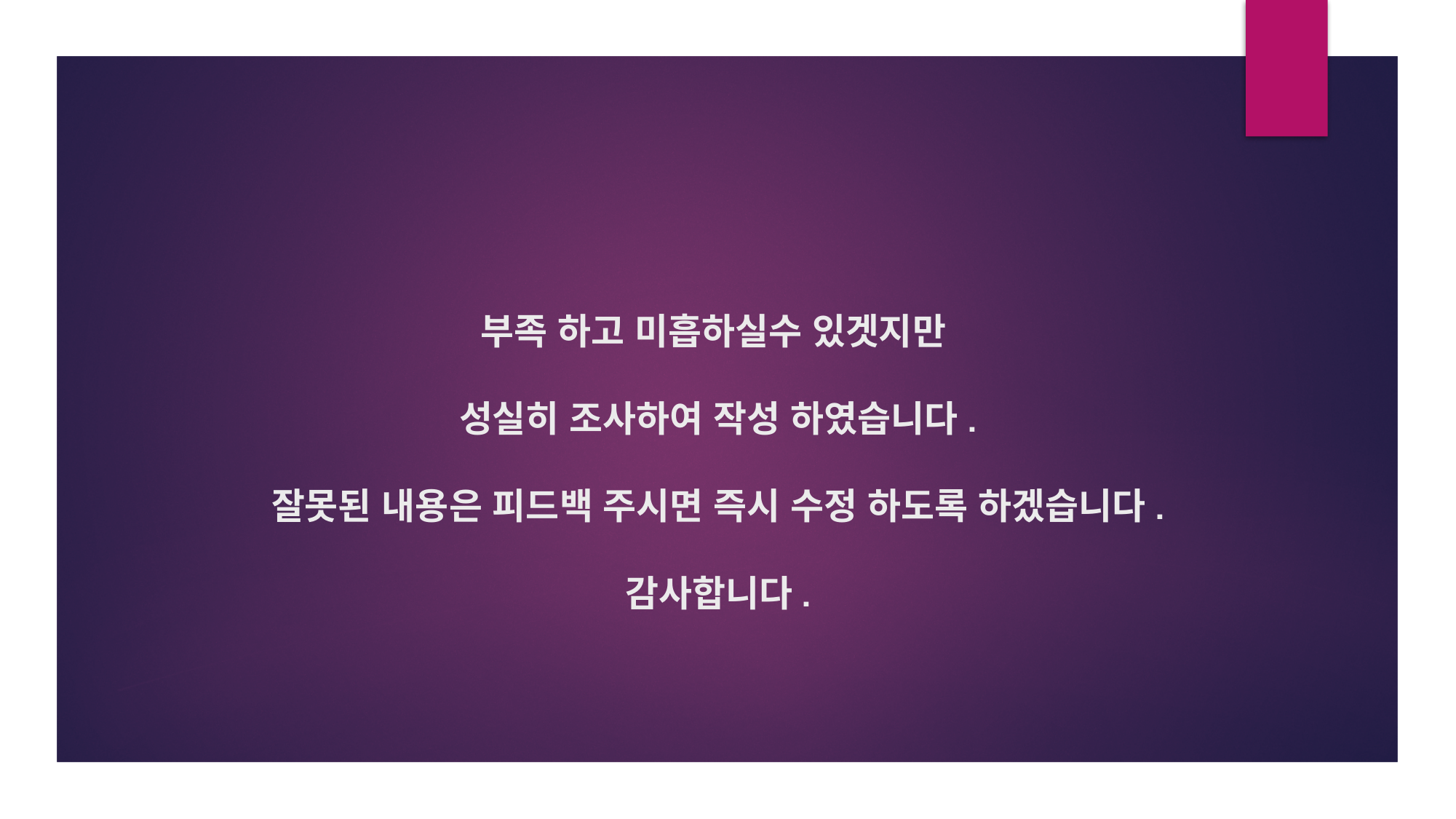

# 부족 하고 미흡하실수 있겟지만 성실히 조사하여 작성 하였습니다. 잘못된 내용은 피드백 주시면 즉시 수정 하도록 하겠습니다. 감사합니다.